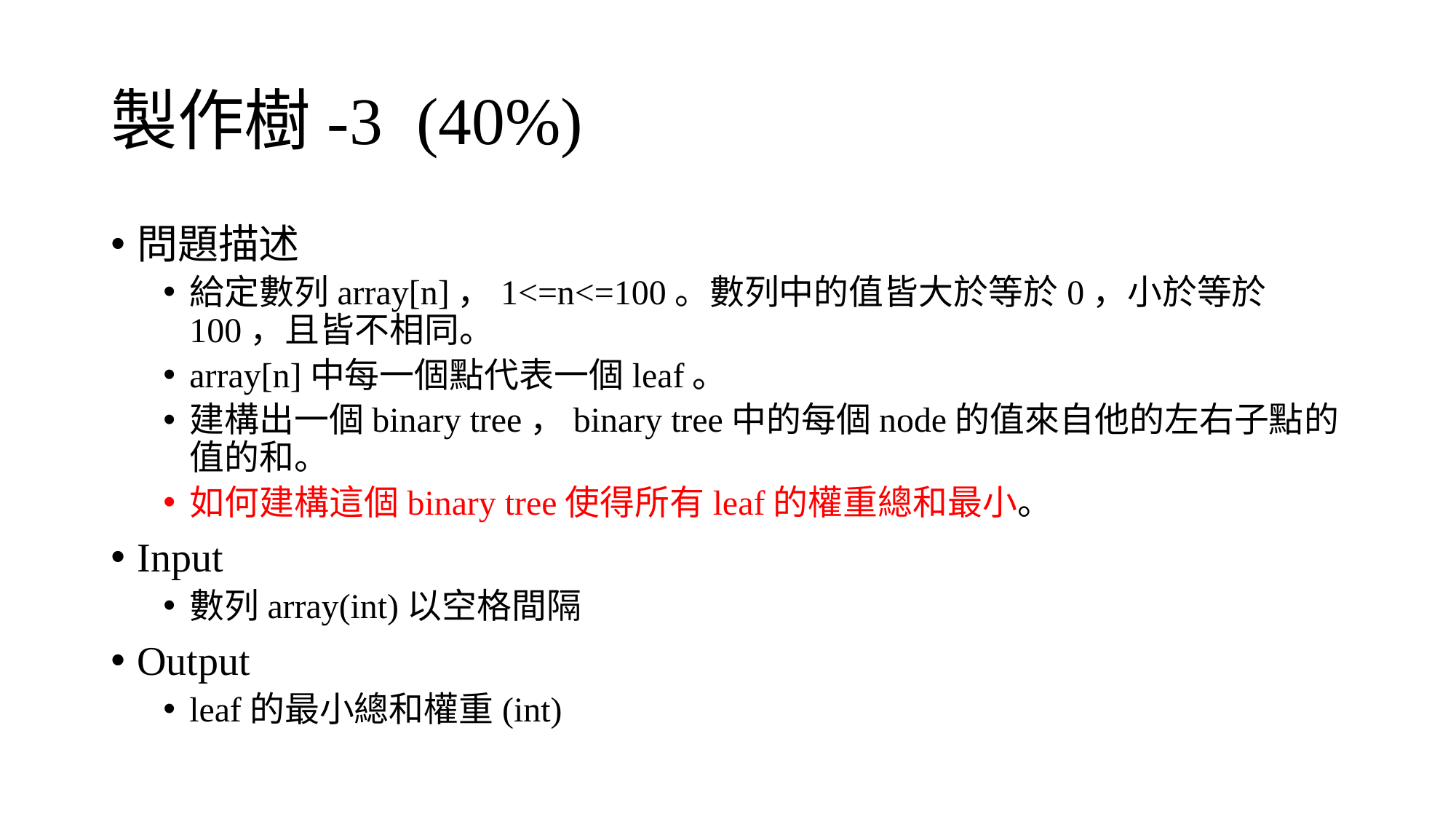

# 製作樹-3  (40%)
問題描述
給定數列array[n]，1<=n<=100。數列中的值皆大於等於0，小於等於100，且皆不相同。
array[n]中每一個點代表一個leaf。
建構出一個binary tree，binary tree中的每個node的值來自他的左右子點的值的和。
如何建構這個binary tree使得所有leaf的權重總和最小。
Input
數列array(int)以空格間隔
Output
leaf的最小總和權重(int)